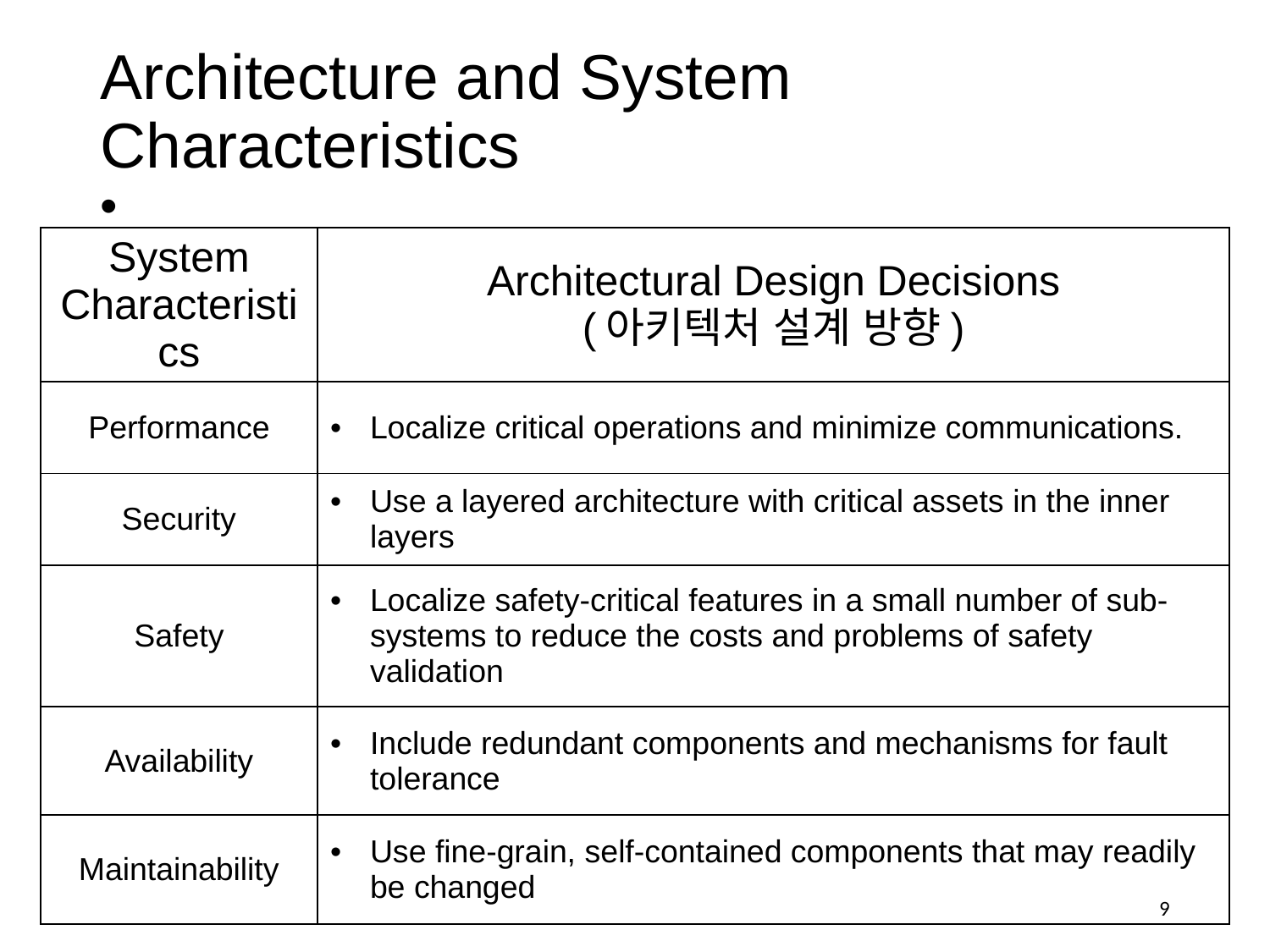

# Architecture and System Characteristics

| System Characteristics | Architectural Design Decisions (아키텍처 설계 방향) |
| --- | --- |
| Performance | Localize critical operations and minimize communications. |
| Security | Use a layered architecture with critical assets in the inner layers |
| Safety | Localize safety-critical features in a small number of sub-systems to reduce the costs and problems of safety validation |
| Availability | Include redundant components and mechanisms for fault tolerance |
| Maintainability | Use fine-grain, self-contained components that may readily be changed |
9